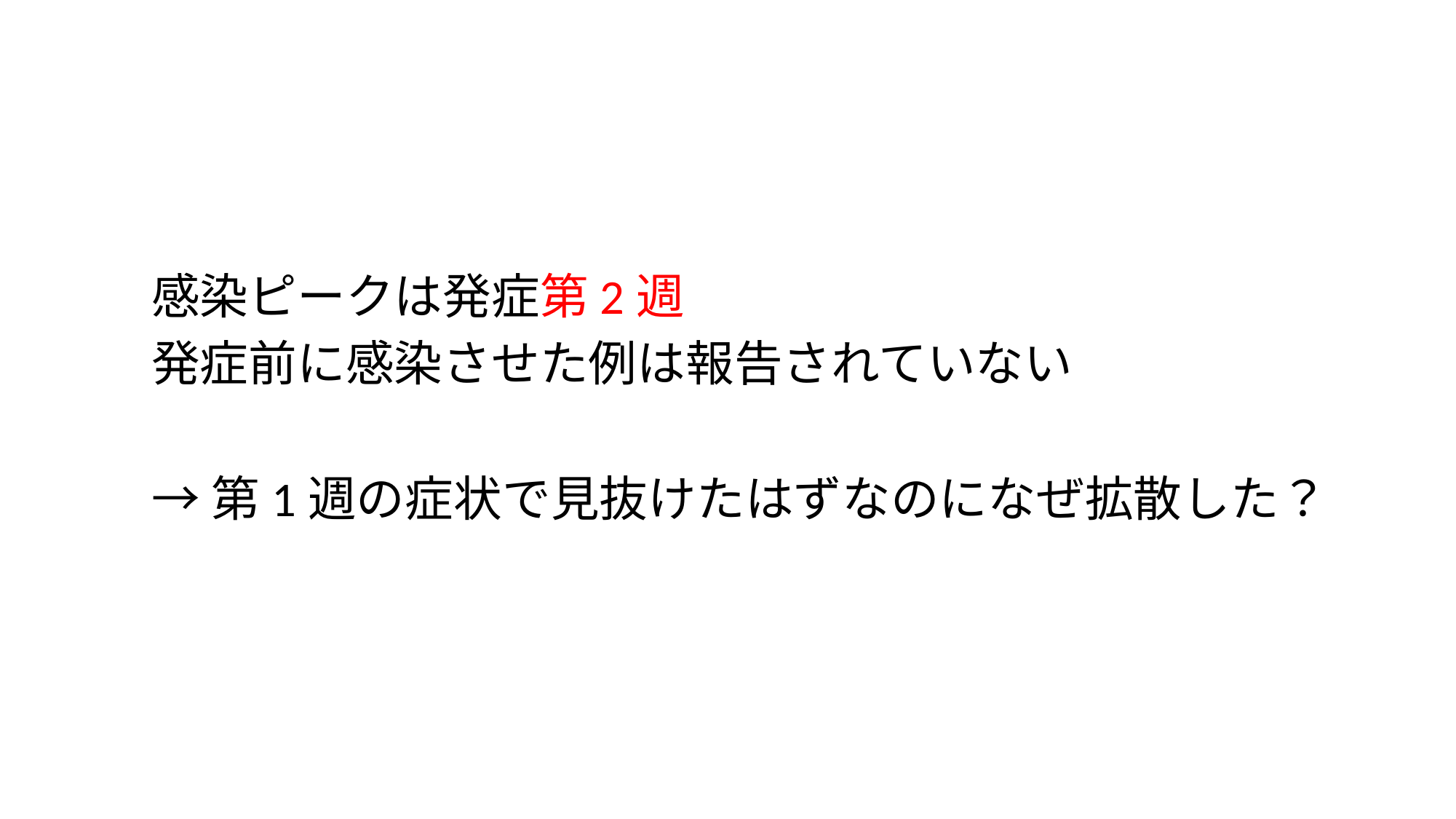

感染ピークは発症第2週
発症前に感染させた例は報告されていない

→第1週の症状で見抜けたはずなのになぜ拡散した？